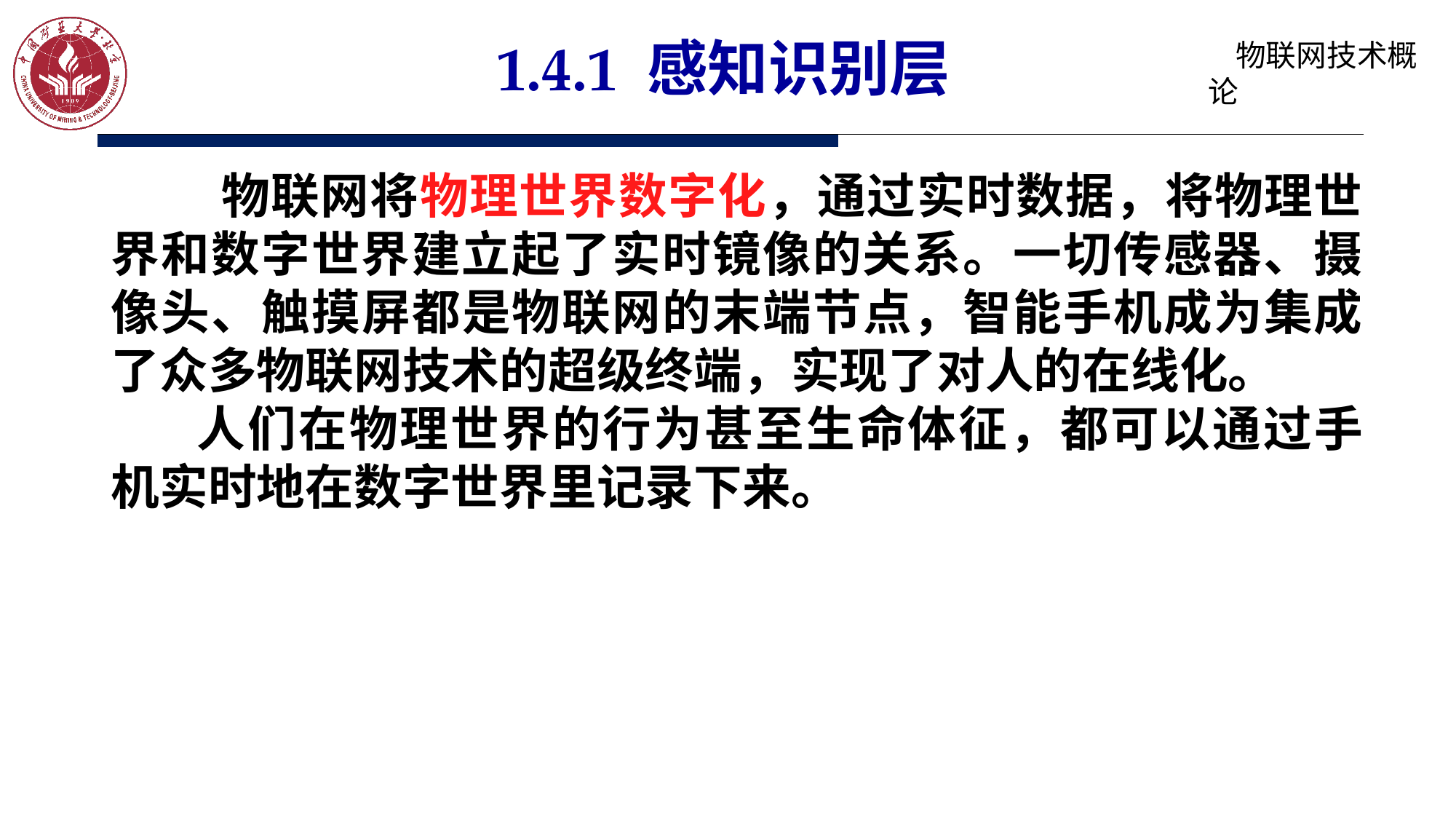

# 1.4.1 感知识别层
	物联网将物理世界数字化，通过实时数据，将物理世界和数字世界建立起了实时镜像的关系。一切传感器、摄像头、触摸屏都是物联网的末端节点，智能手机成为集成了众多物联网技术的超级终端，实现了对人的在线化。
人们在物理世界的行为甚至生命体征，都可以通过手机实时地在数字世界里记录下来。